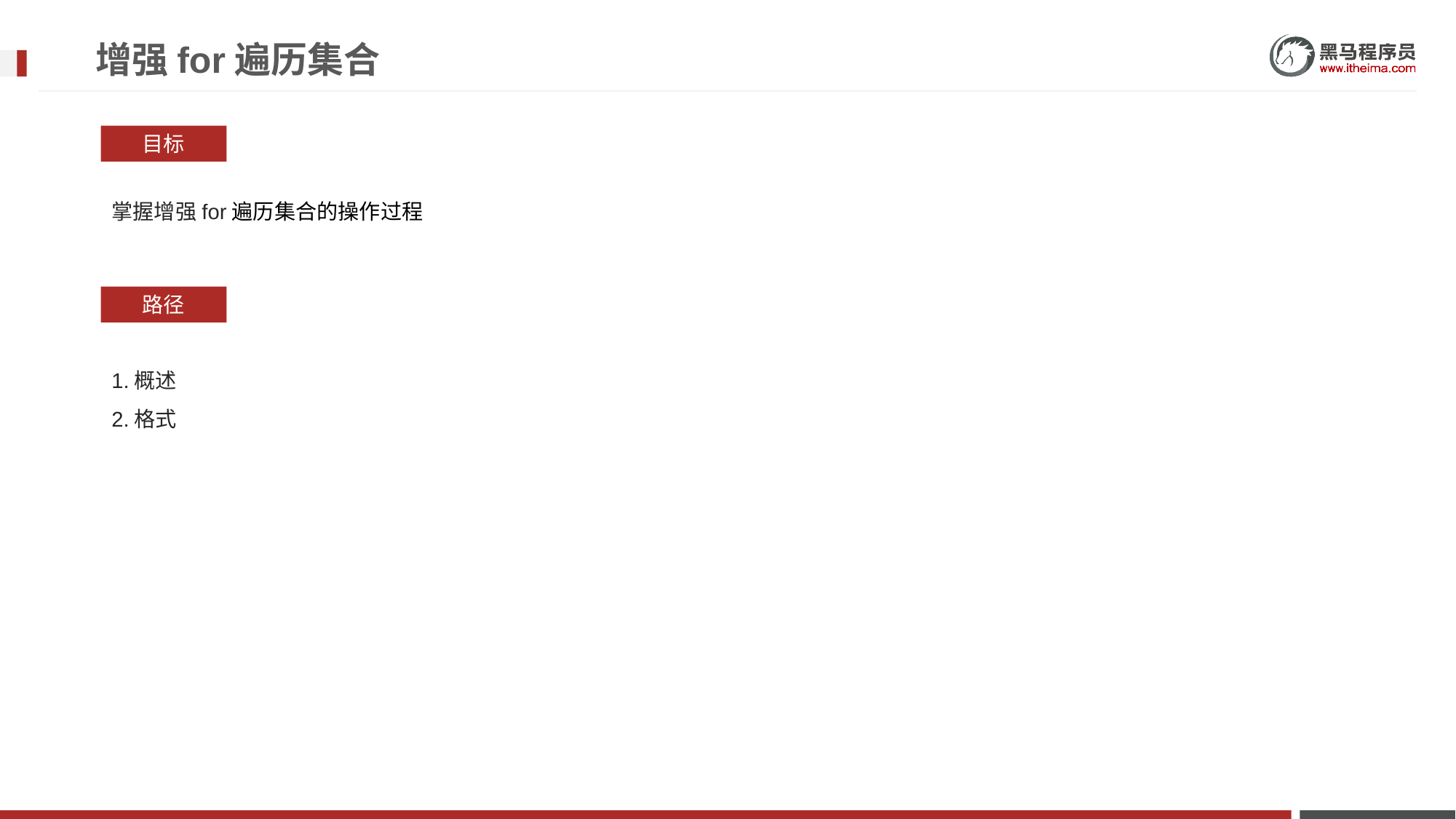

# 增强for遍历集合
目标
掌握增强for遍历集合的操作过程
路径
1.概述
2.格式